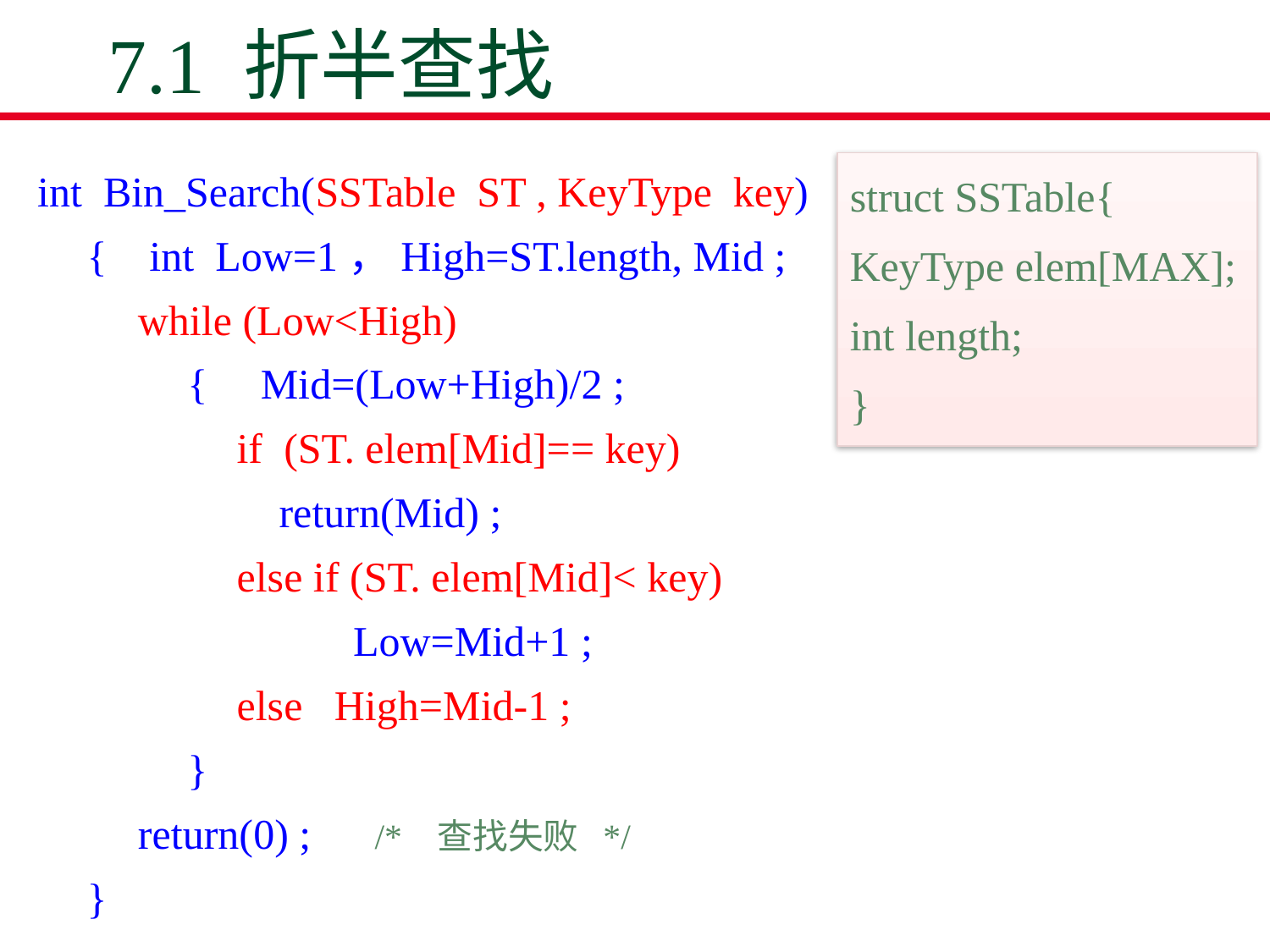

# 7.1 折半查找
int  Bin_Search(SSTable  ST , KeyType  key)
{    int  Low=1，High=ST.length, Mid ;
while (Low<High)
{     Mid=(Low+High)/2 ;
if  (ST. elem[Mid]== key)
    return(Mid) ;
else if (ST. elem[Mid]< key)
           Low=Mid+1 ;
else   High=Mid-1 ;
}
return(0) ;      /*   查找失败  */
}

struct SSTable{
KeyType elem[MAX];
int length;
}